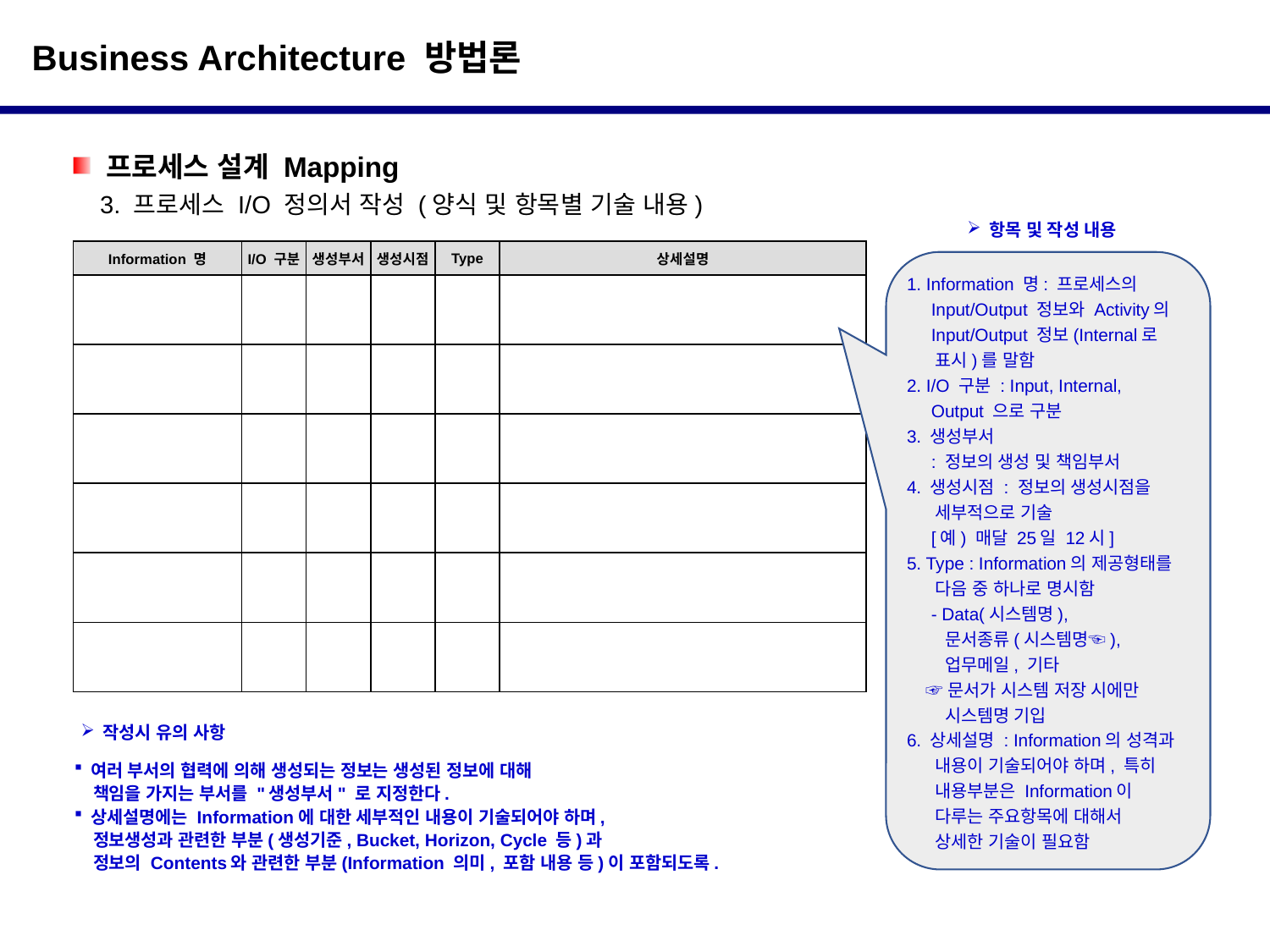

Business Architecture 방법론

 프로세스 설계 Mapping
    3. 프로세스 I/O 정의서 작성 (양식 및 항목별 기술 내용)
 항목 및 작성 내용
| Information 명 | I/O 구분 | 생성부서 | 생성시점 | Type | 상세설명 |
| --- | --- | --- | --- | --- | --- |
|  |  |  |  |  |  |
|  |  |  |  |  |  |
|  |  |  |  |  |  |
|  |  |  |  |  |  |
|  |  |  |  |  |  |
|  |  |  |  |  |  |
1. Information 명: 프로세스의
     Input/Output 정보와 Activity의
     Input/Output 정보(Internal로
     표시)를 말함
2. I/O 구분 : Input, Internal,
     Output 으로 구분
3. 생성부서
     : 정보의 생성 및 책임부서
4. 생성시점 : 정보의 생성시점을
     세부적으로 기술
     [예) 매달 25일 12시]
5. Type : Information의 제공형태를
     다음 중 하나로 명시함
     - Data(시스템명),
       문서종류(시스템명☜),
       업무메일, 기타
    ☞문서가 시스템 저장 시에만
       시스템명 기입
6. 상세설명 : Information의 성격과
     내용이 기술되어야 하며, 특히
     내용부분은 Information이
     다루는 주요항목에 대해서
     상세한 기술이 필요함
 작성시 유의 사항
 여러 부서의 협력에 의해 생성되는 정보는 생성된 정보에 대해
   책임을 가지는 부서를 "생성부서" 로 지정한다.
 상세설명에는 Information에 대한 세부적인 내용이 기술되어야 하며,
   정보생성과 관련한 부분(생성기준, Bucket, Horizon, Cycle 등)과
   정보의 Contents와 관련한 부분(Information 의미, 포함 내용 등)이 포함되도록.